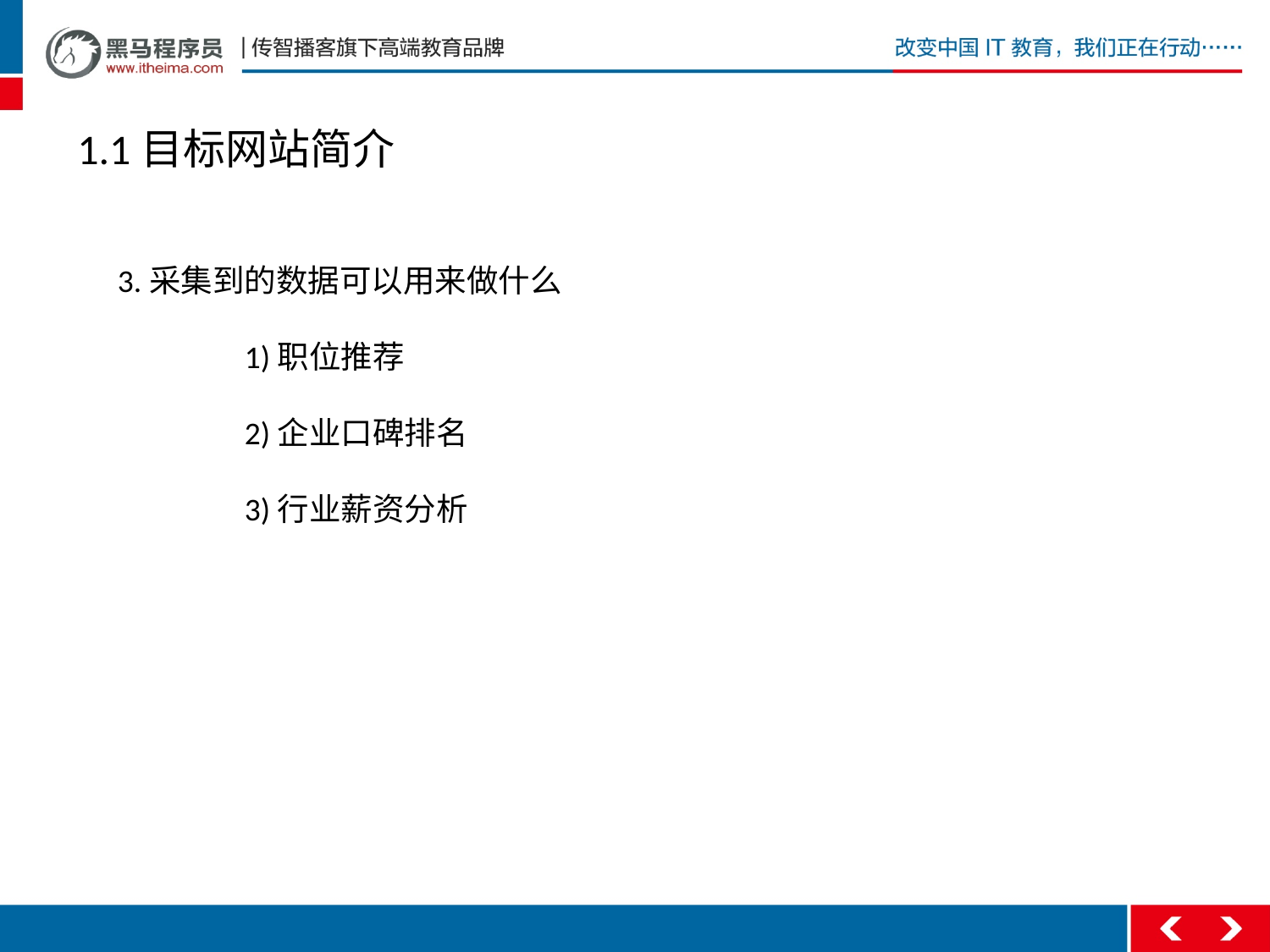

1.1目标网站简介

3.采集到的数据可以用来做什么

	1)职位推荐

	2)企业口碑排名

	3)行业薪资分析